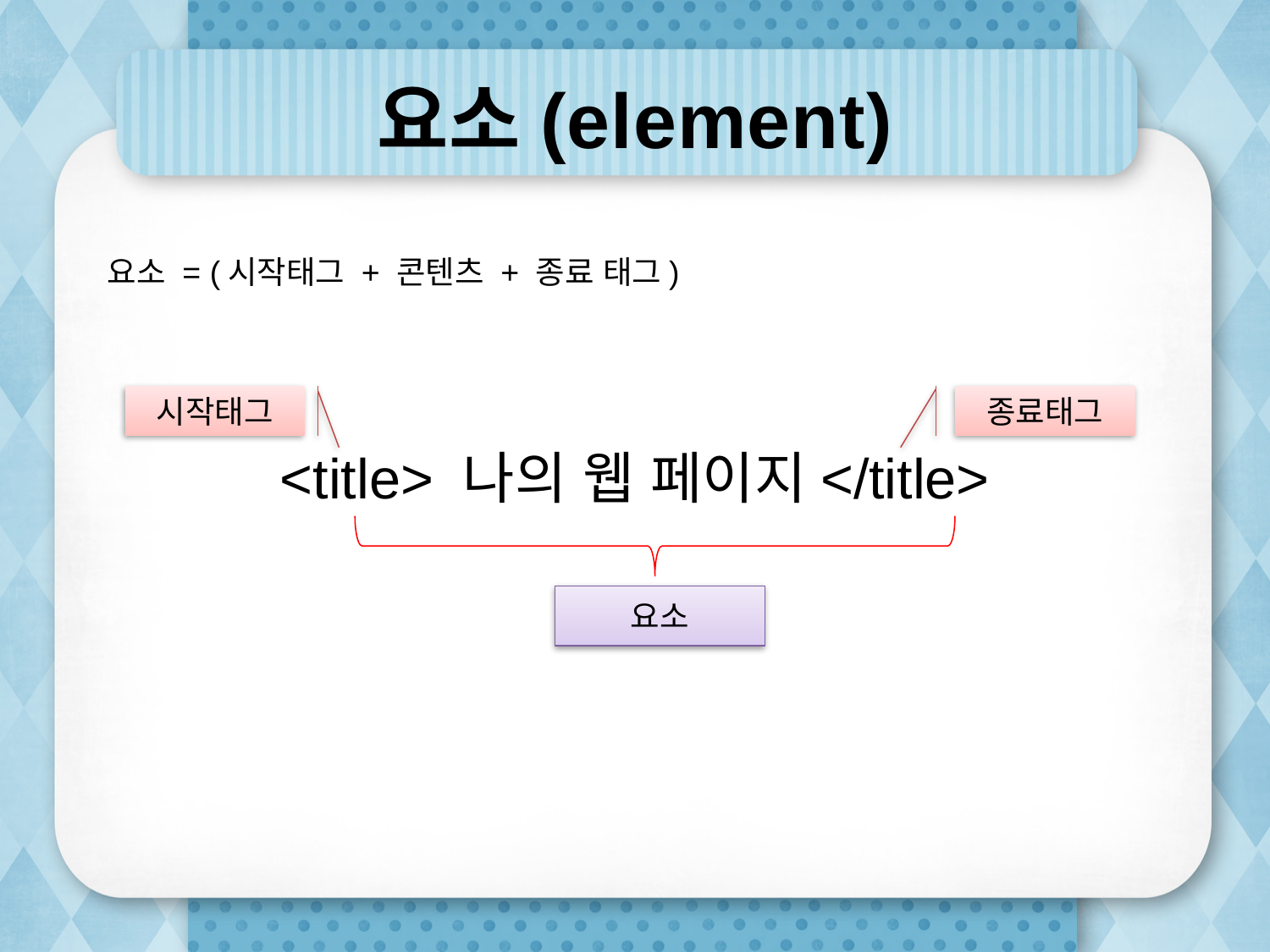

# 요소(element)
요소 = (시작태그 + 콘텐츠 + 종료 태그)

시작태그
종료태그
<title> 나의 웹 페이지</title>
요소